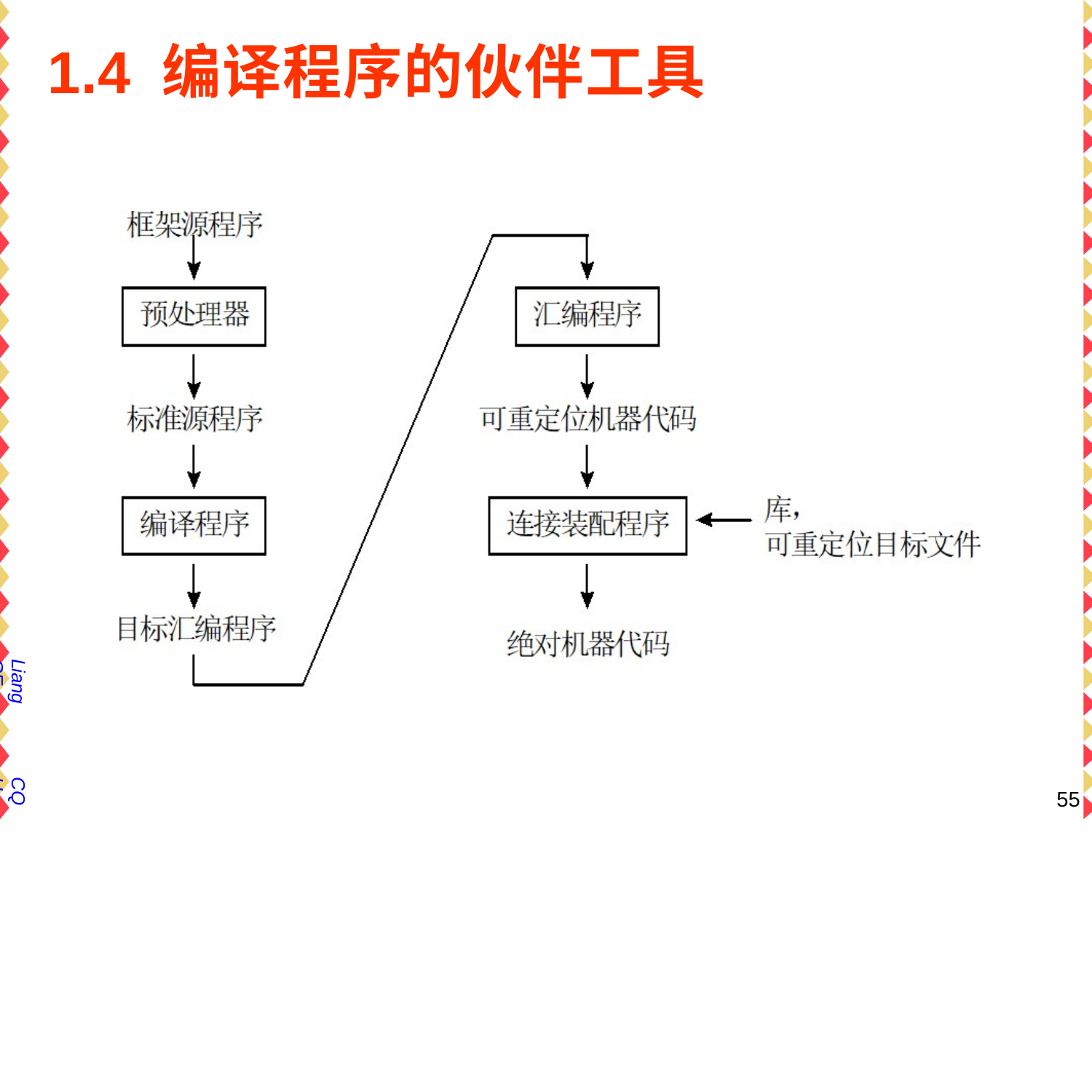

# 1.4 编译程序的伙伴工具

Liang GE
CQU
55